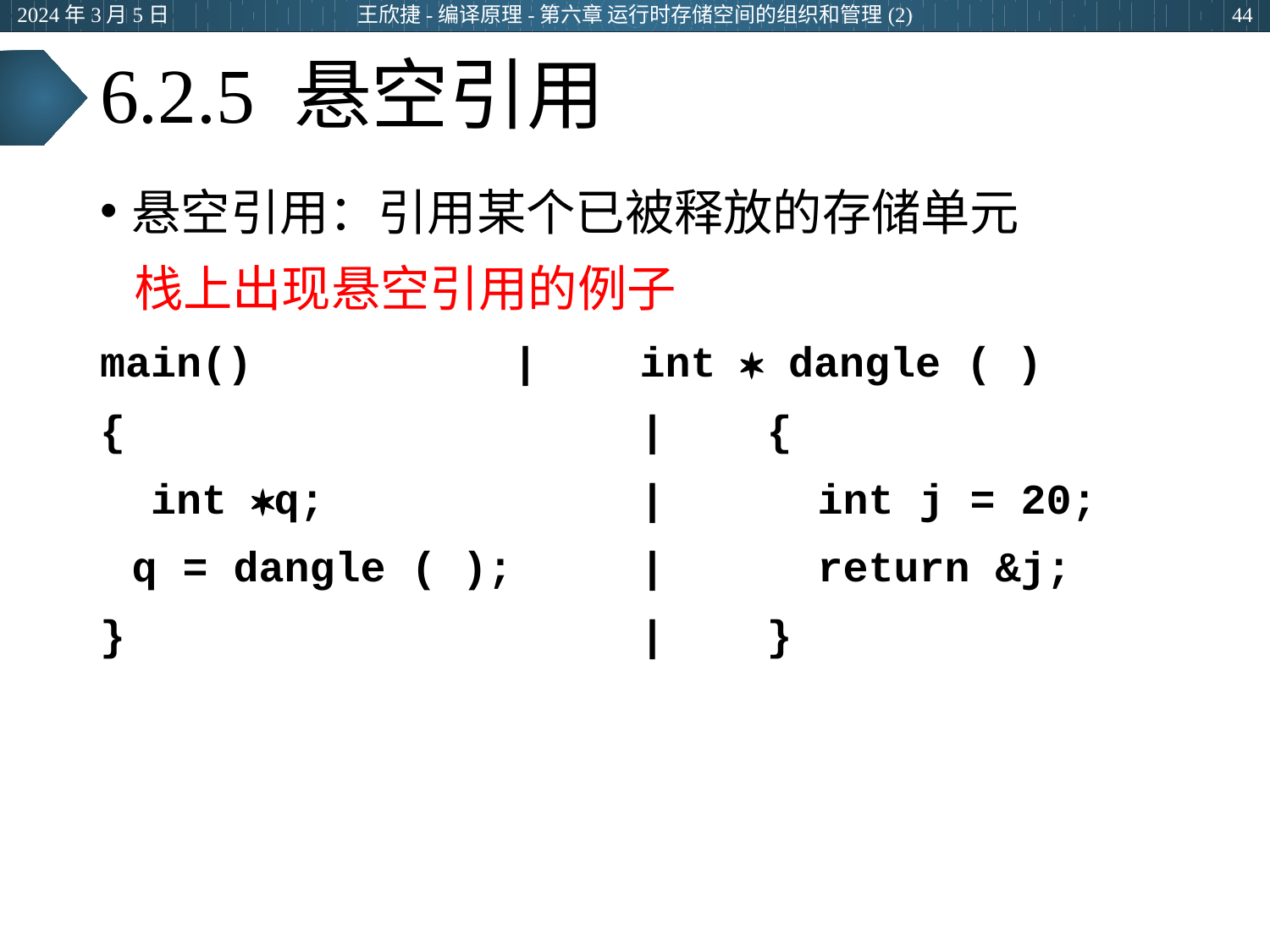

王欣捷-编译原理-第六章 运行时存储空间的组织和管理(2)
2024年3月5日
44
# 6.2.5 悬空引用
悬空引用：引用某个已被释放的存储单元
  栈上出现悬空引用的例子
main()			|	int ∗ dangle ( )
{					|	{
  int ∗q;			|	  int j = 20;
	q = dangle ( );	|	  return &j;
}					|	}